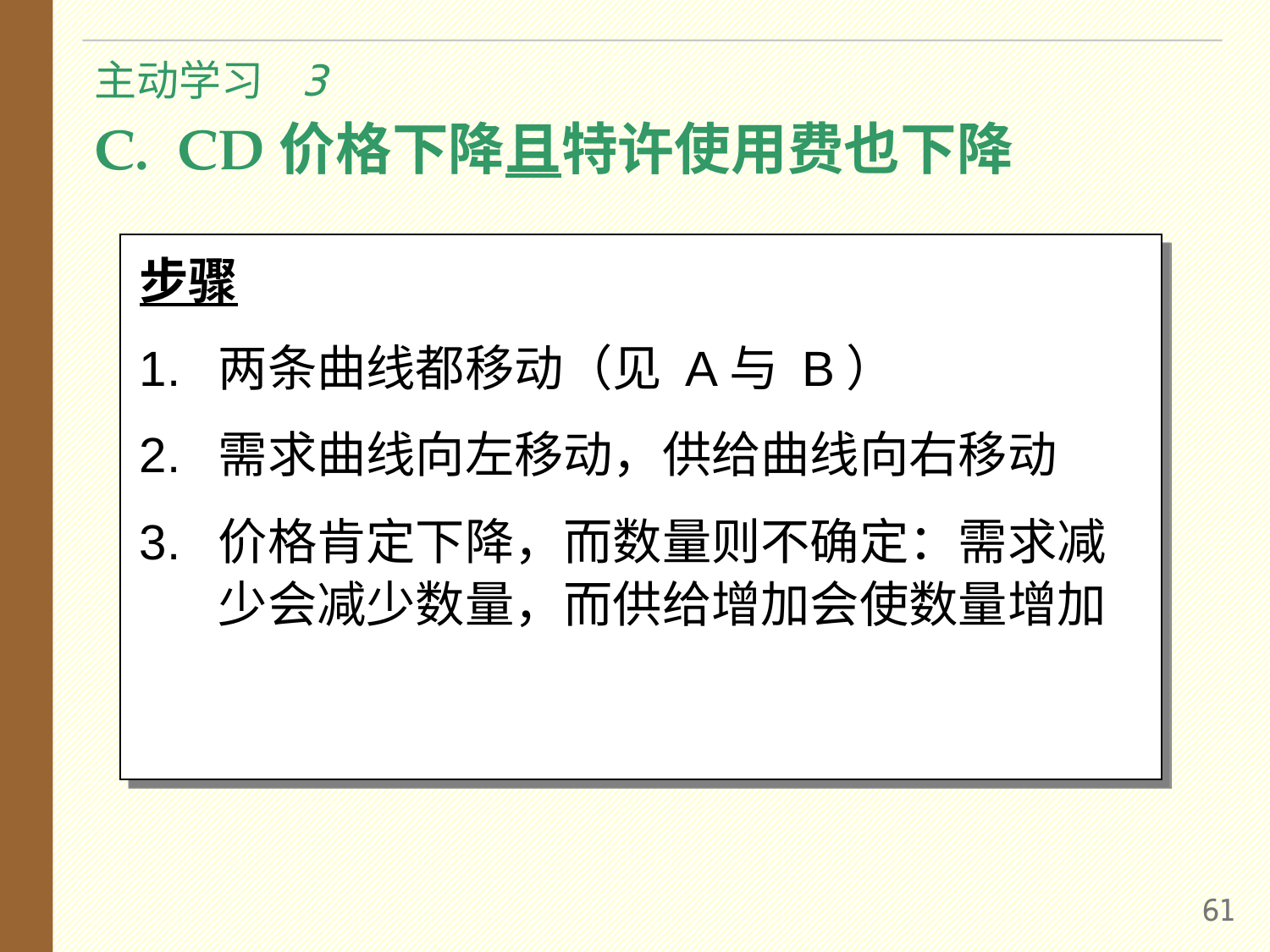

# 主动学习   3 C.  CD价格下降且特许使用费也下降

步骤
1.	两条曲线都移动（见 A与 B）
2.	需求曲线向左移动，供给曲线向右移动
3.	价格肯定下降，而数量则不确定：需求减少会减少数量，而供给增加会使数量增加
61